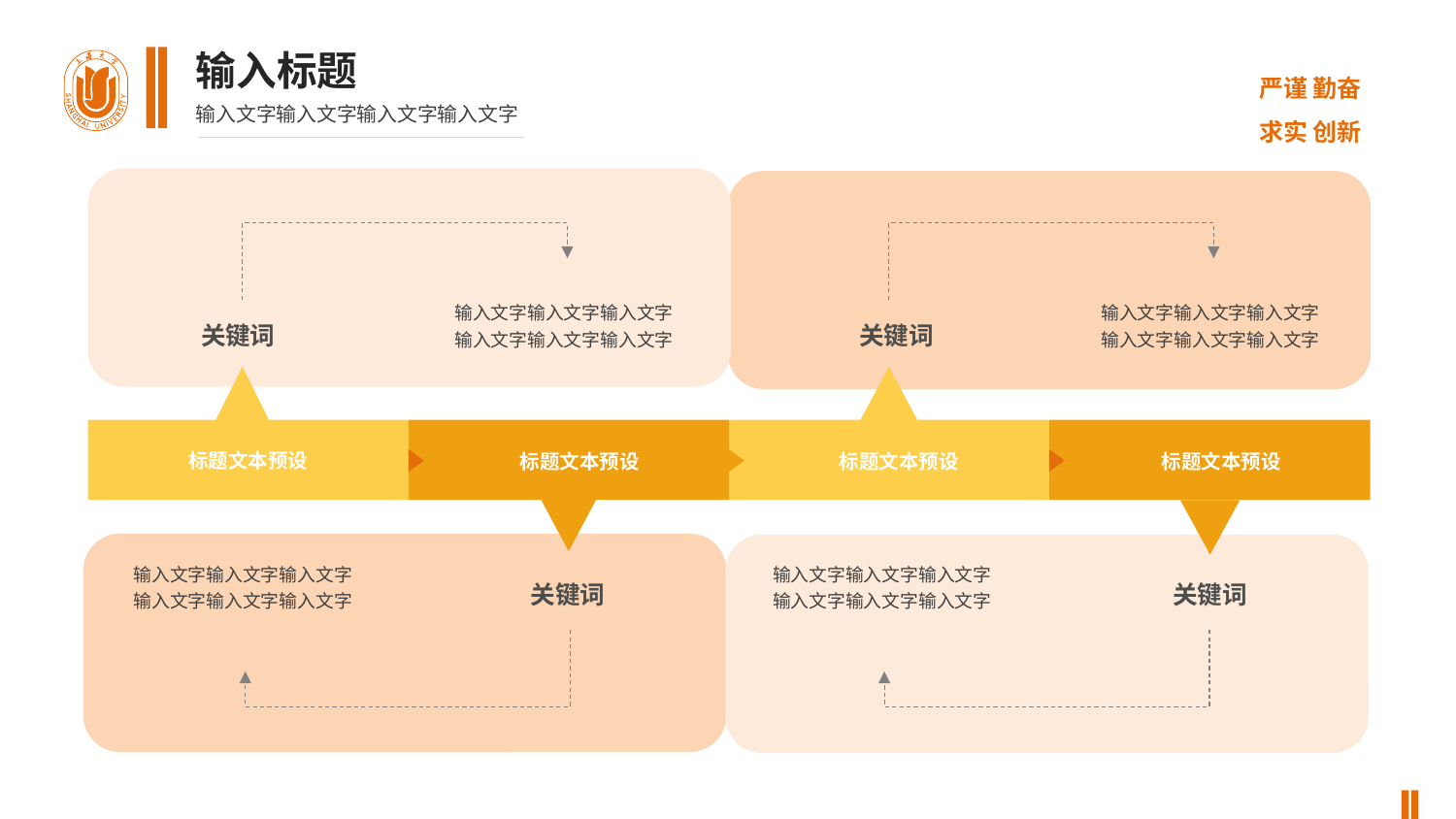

输入标题

严谨 勤奋
求实 创新
输入文字输入文字输入文字输入文字

输入文字输入文字输入文字
输入文字输入文字输入文字
输入文字输入文字输入文字
输入文字输入文字输入文字
关键词
关键词

标题文本预设
标题文本预设
标题文本预设
标题文本预设

输入文字输入文字输入文字
输入文字输入文字输入文字
输入文字输入文字输入文字
输入文字输入文字输入文字
关键词
关键词